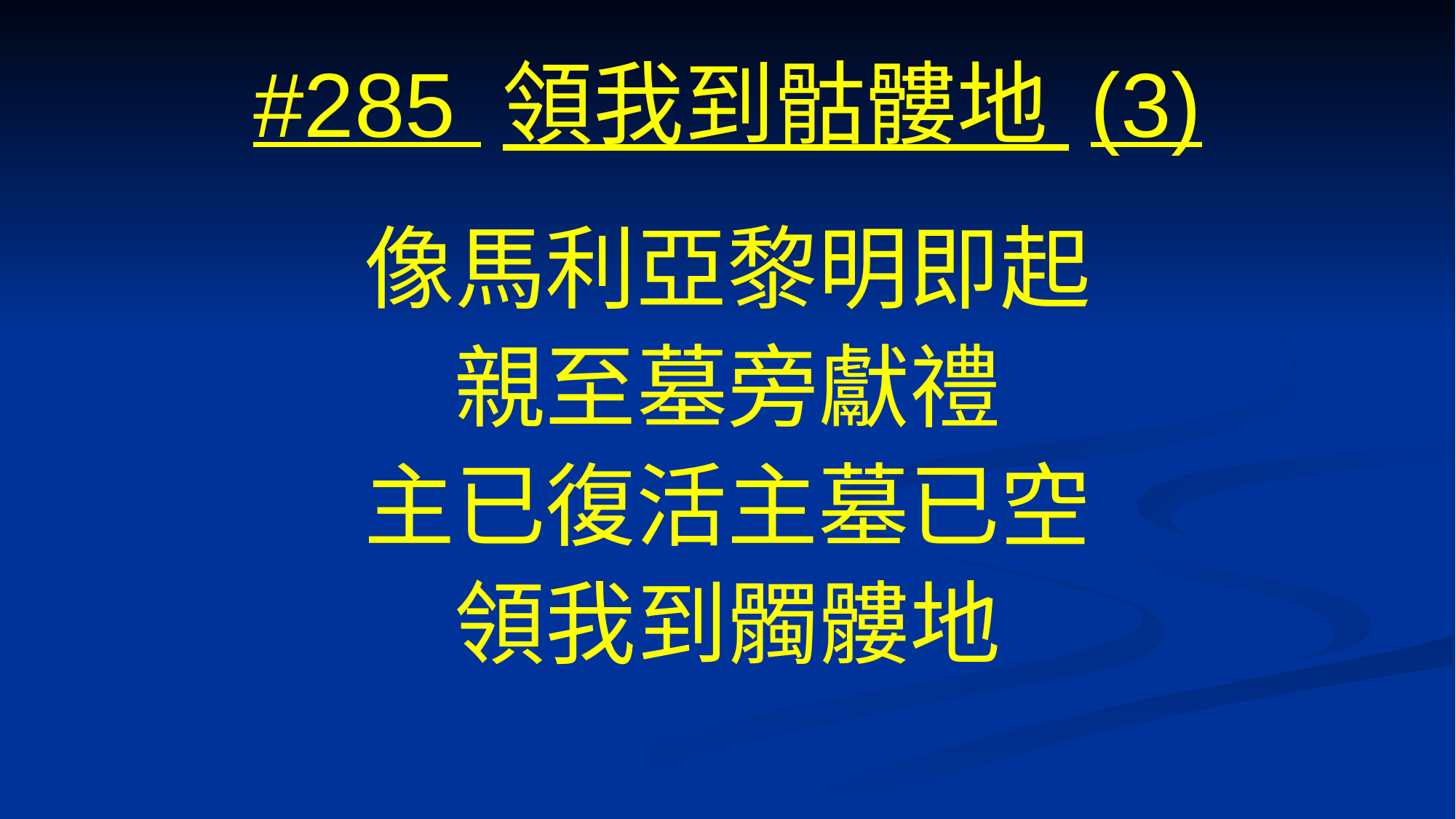

# #285 領我到骷髏地 (3)
像馬利亞黎明即起
親至墓旁獻禮
主已復活主墓已空
領我到髑髏地